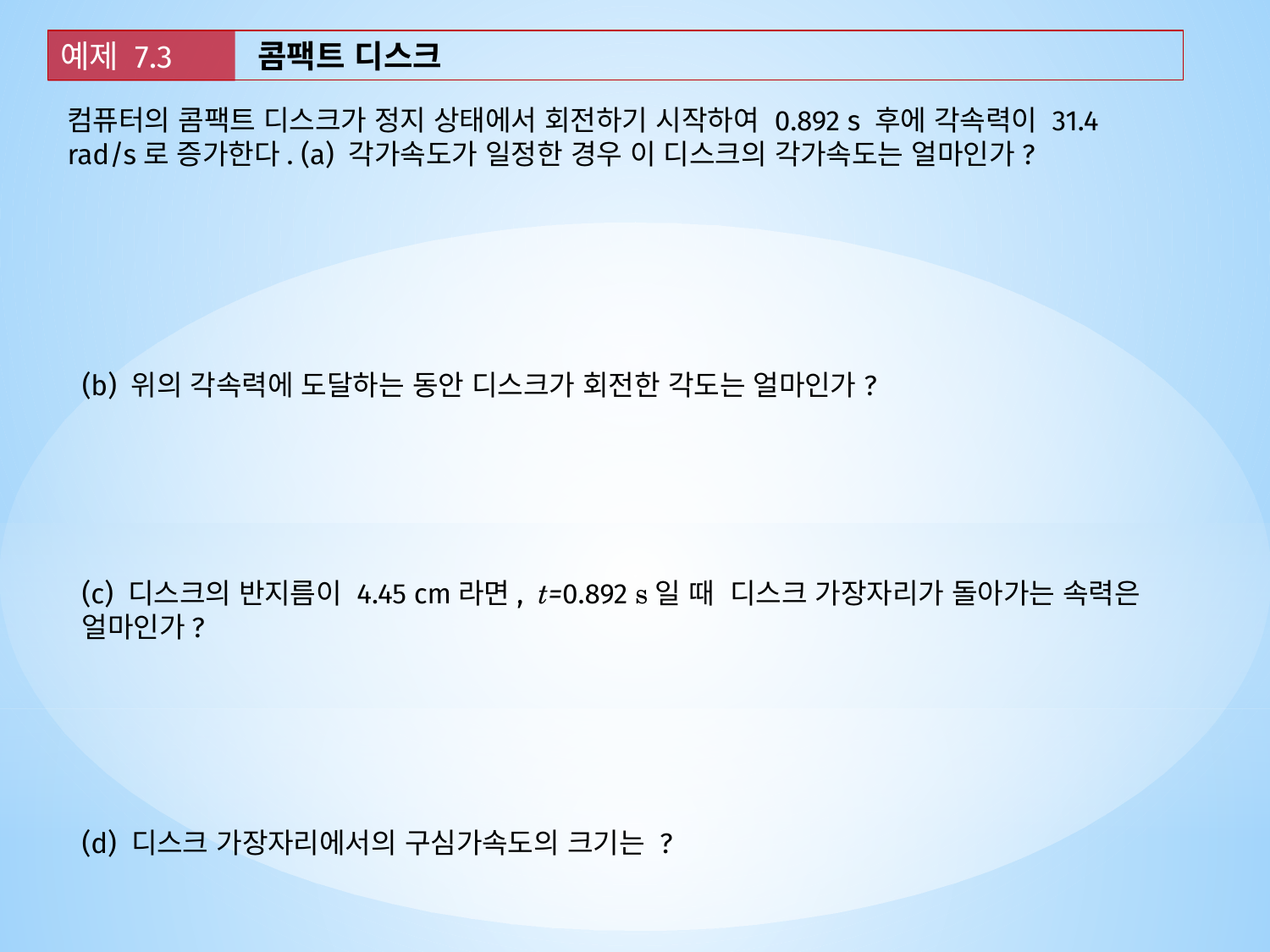

예제 7.3
콤팩트 디스크
컴퓨터의 콤팩트 디스크가 정지 상태에서 회전하기 시작하여 0.892 s 후에 각속력이 31.4 rad/s로 증가한다. (a) 각가속도가 일정한 경우 이 디스크의 각가속도는 얼마인가?
(b) 위의 각속력에 도달하는 동안 디스크가 회전한 각도는 얼마인가?
(c) 디스크의 반지름이 4.45 cm라면,  t=0.892 s일 때  디스크 가장자리가 돌아가는 속력은 얼마인가?
(d) 디스크 가장자리에서의 구심가속도의 크기는 ?